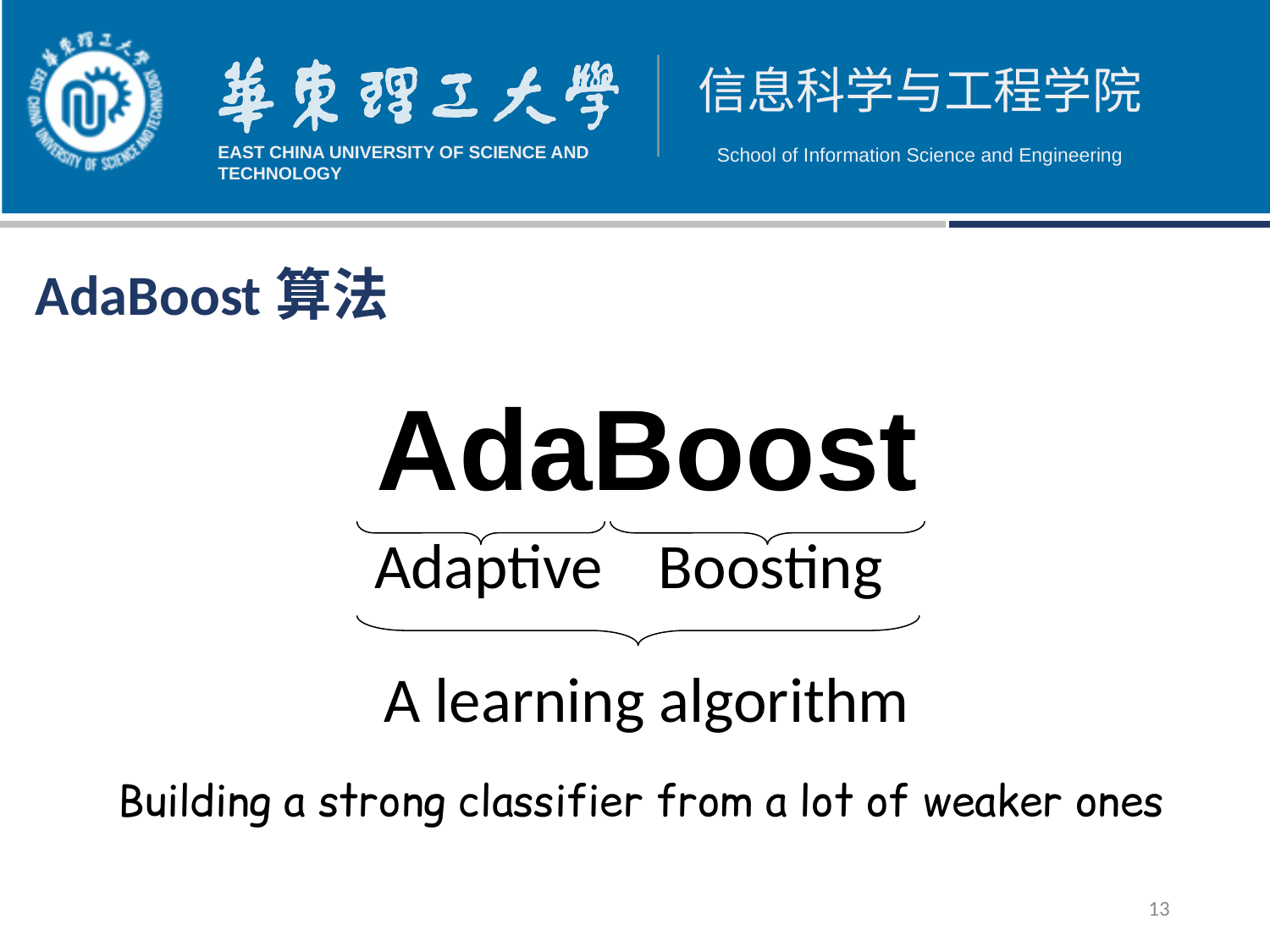

AdaBoost算法

A learning algorithm
AdaBoost

  Boosting

Adaptive
Building a strong classifier from a lot of weaker ones
13